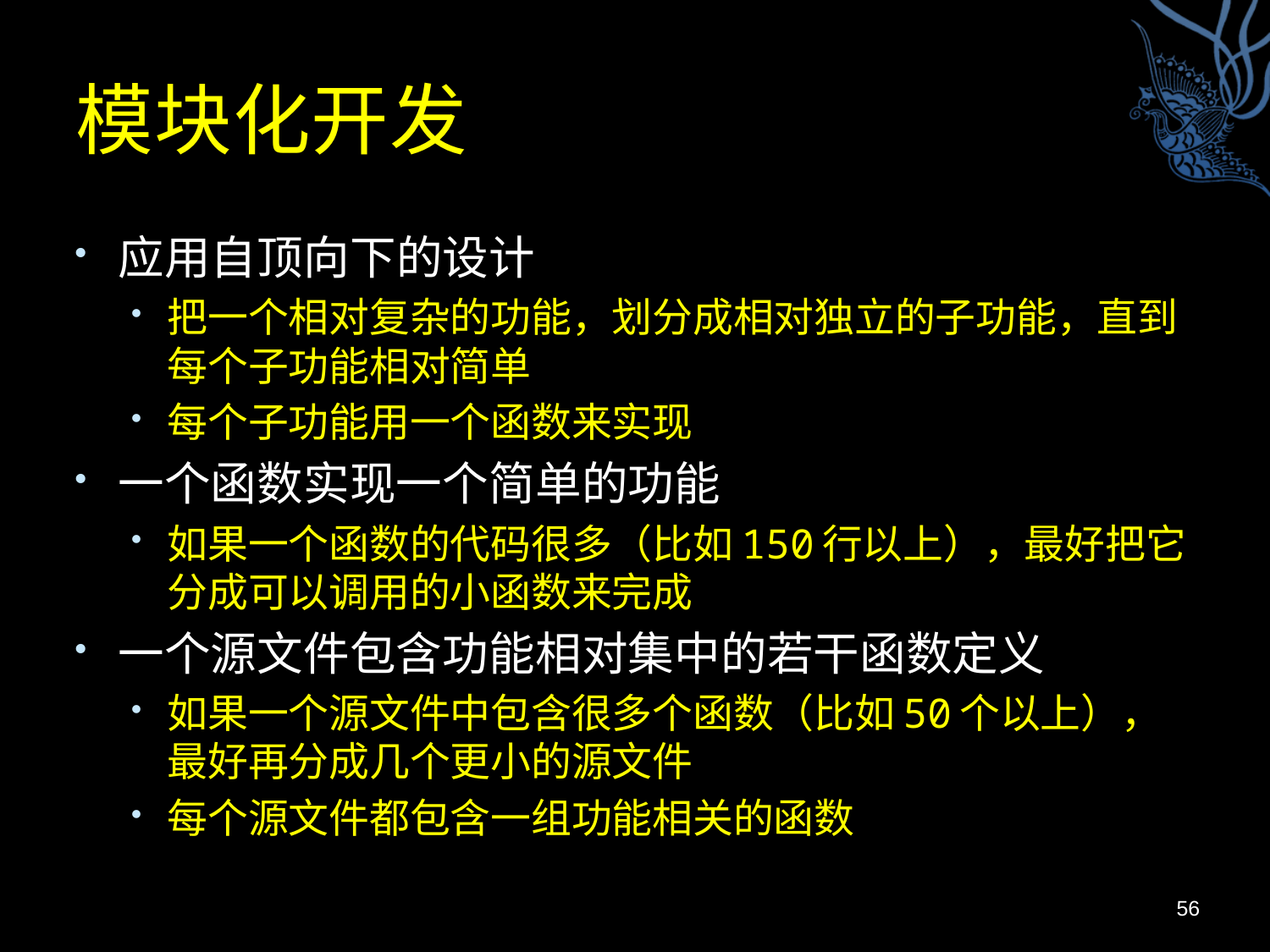

# 模块化开发
应用自顶向下的设计
把一个相对复杂的功能，划分成相对独立的子功能，直到每个子功能相对简单
每个子功能用一个函数来实现
一个函数实现一个简单的功能
如果一个函数的代码很多（比如150行以上），最好把它分成可以调用的小函数来完成
一个源文件包含功能相对集中的若干函数定义
如果一个源文件中包含很多个函数（比如50个以上），最好再分成几个更小的源文件
每个源文件都包含一组功能相关的函数
56